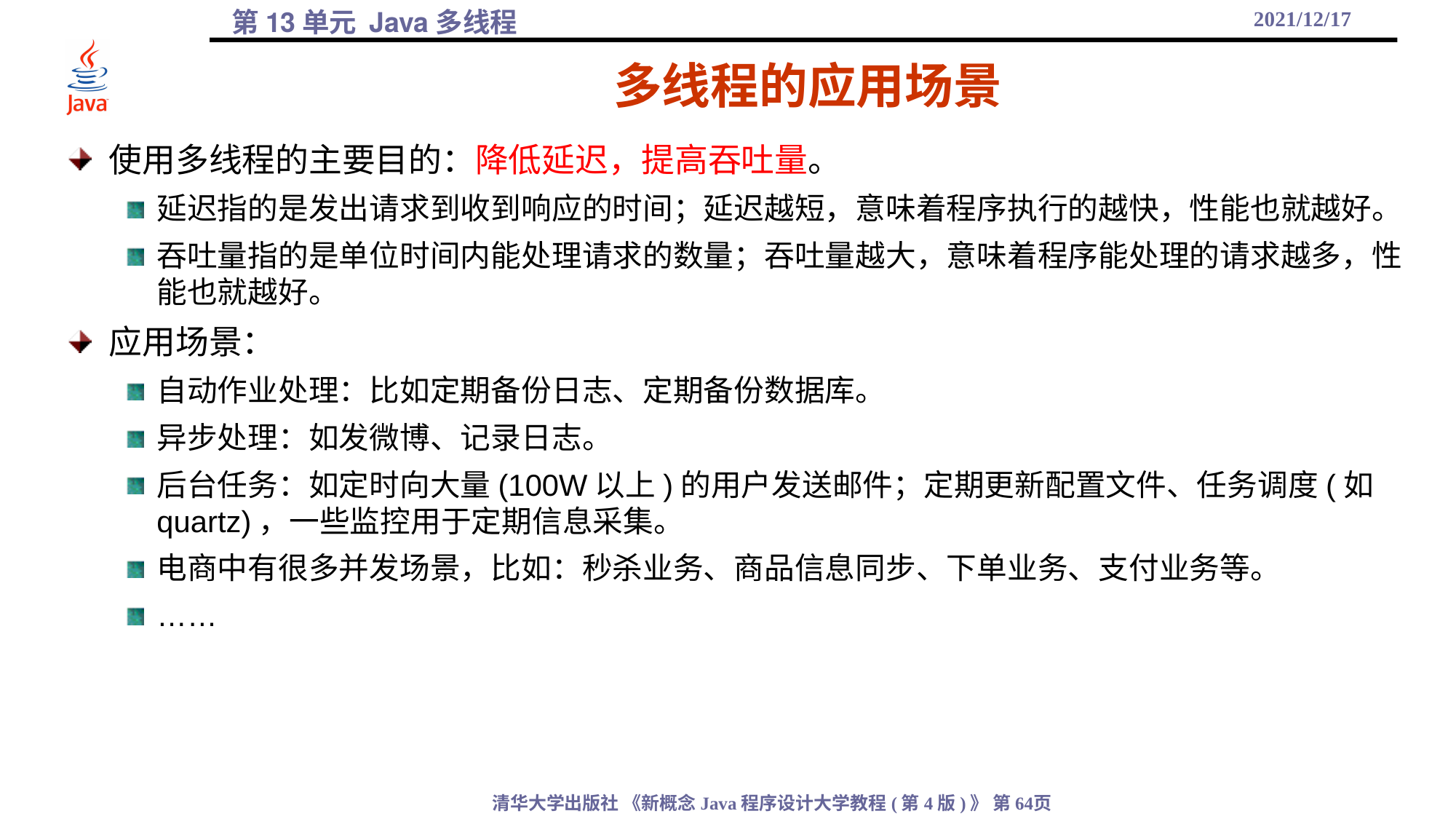

2021/12/17
# 多线程的应用场景
使用多线程的主要目的：降低延迟，提高吞吐量。
延迟指的是发出请求到收到响应的时间；延迟越短，意味着程序执行的越快，性能也就越好。
吞吐量指的是单位时间内能处理请求的数量；吞吐量越大，意味着程序能处理的请求越多，性能也就越好。
应用场景：
自动作业处理：比如定期备份日志、定期备份数据库。
异步处理：如发微博、记录日志。
后台任务：如定时向大量(100W以上)的用户发送邮件；定期更新配置文件、任务调度(如quartz)，一些监控用于定期信息采集。
电商中有很多并发场景，比如：秒杀业务、商品信息同步、下单业务、支付业务等。
……